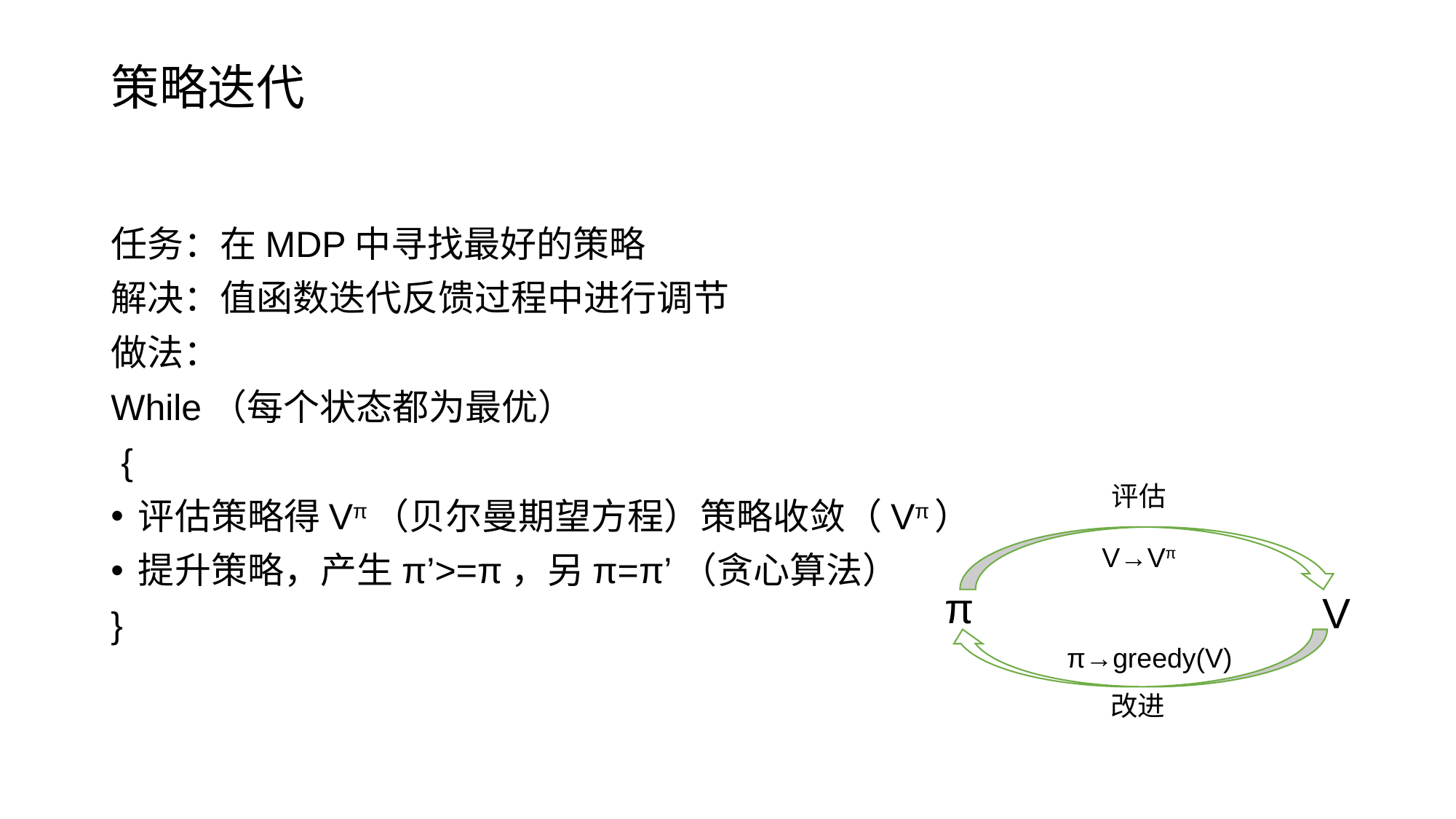

# 策略迭代
任务：在MDP中寻找最好的策略
解决：值函数迭代反馈过程中进行调节
做法：
While（每个状态都为最优）
 {
评估策略得Vπ（贝尔曼期望方程）策略收敛（Vπ）
提升策略，产生π’>=π，另π=π’（贪心算法）
}

评估

V→Vπ

π
V

π→greedy(V)

改进